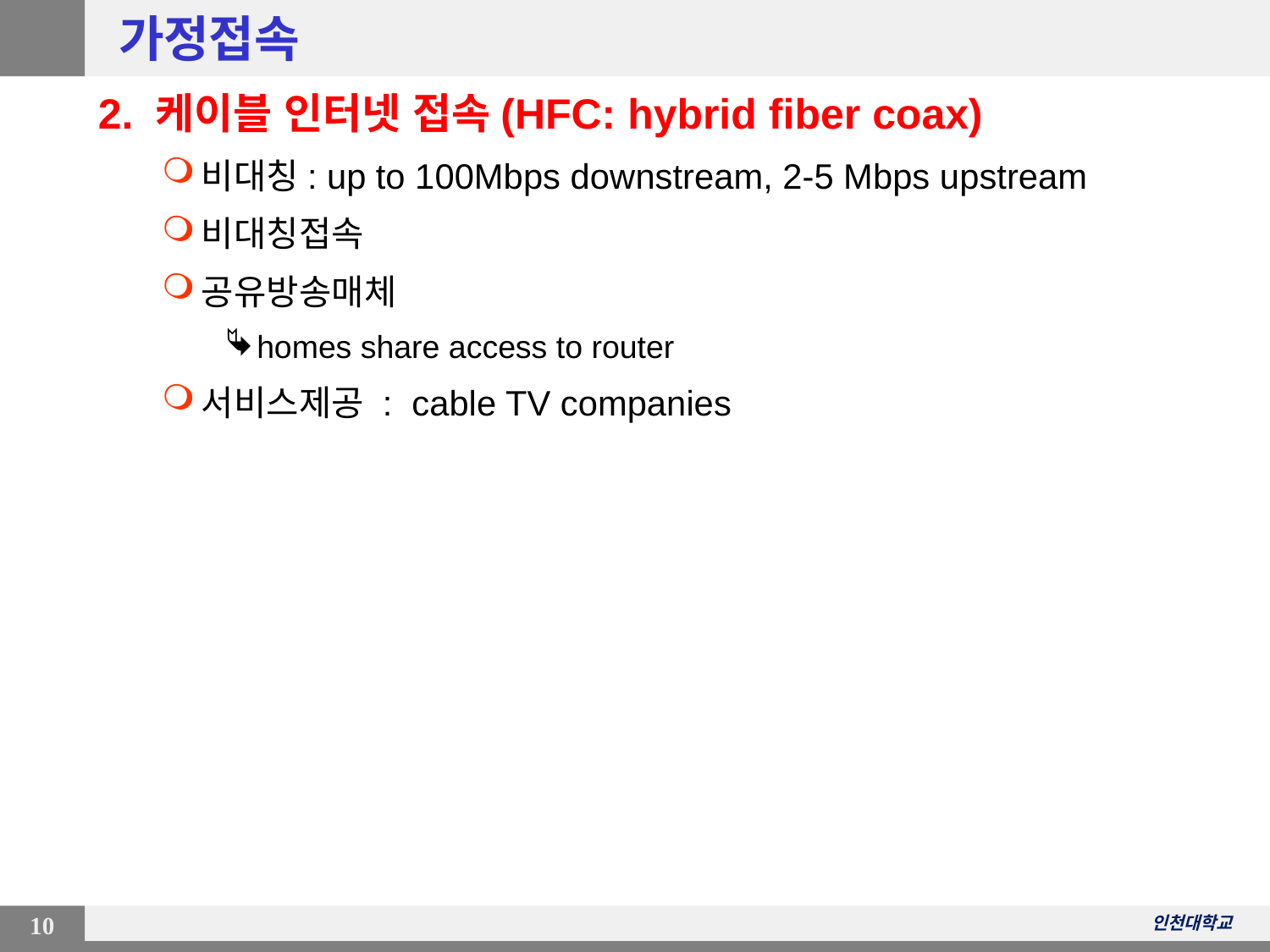

# 가정접속
2. 케이블 인터넷 접속(HFC: hybrid fiber coax)
비대칭: up to 100Mbps downstream, 2-5 Mbps upstream
비대칭접속
공유방송매체
homes share access to router
서비스제공 :  cable TV companies